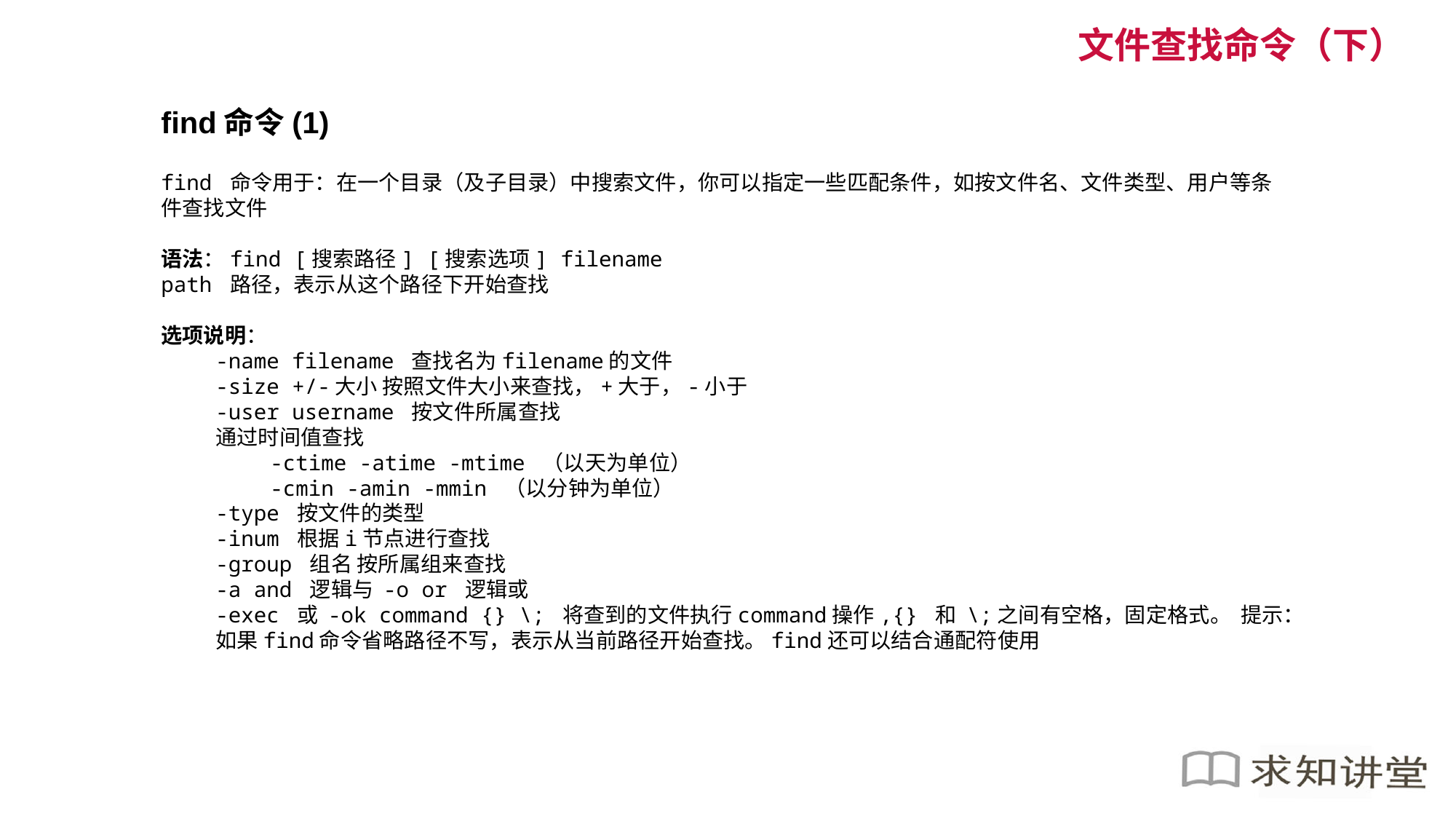

文件查找命令（下）
find命令(1)
find 命令用于：在一个目录（及子目录）中搜索文件，你可以指定一些匹配条件，如按文件名、文件类型、用户等条件查找文件

语法：find [搜索路径] [搜索选项] filename
path 路径，表示从这个路径下开始查找

选项说明：
-name filename 查找名为filename的文件
-size +/-大小 按照文件大小来查找，+大于，-小于
-user username 按文件所属查找
通过时间值查找
-ctime -atime -mtime （以天为单位）
-cmin -amin -mmin （以分钟为单位）
-type 按文件的类型
-inum 根据i节点进行查找
-group 组名 按所属组来查找
-a and 逻辑与 -o or 逻辑或
-exec 或 -ok command {} \; 将查到的文件执行command操作,{} 和 \;之间有空格，固定格式。  提示：如果find命令省略路径不写，表示从当前路径开始查找。find还可以结合通配符使用